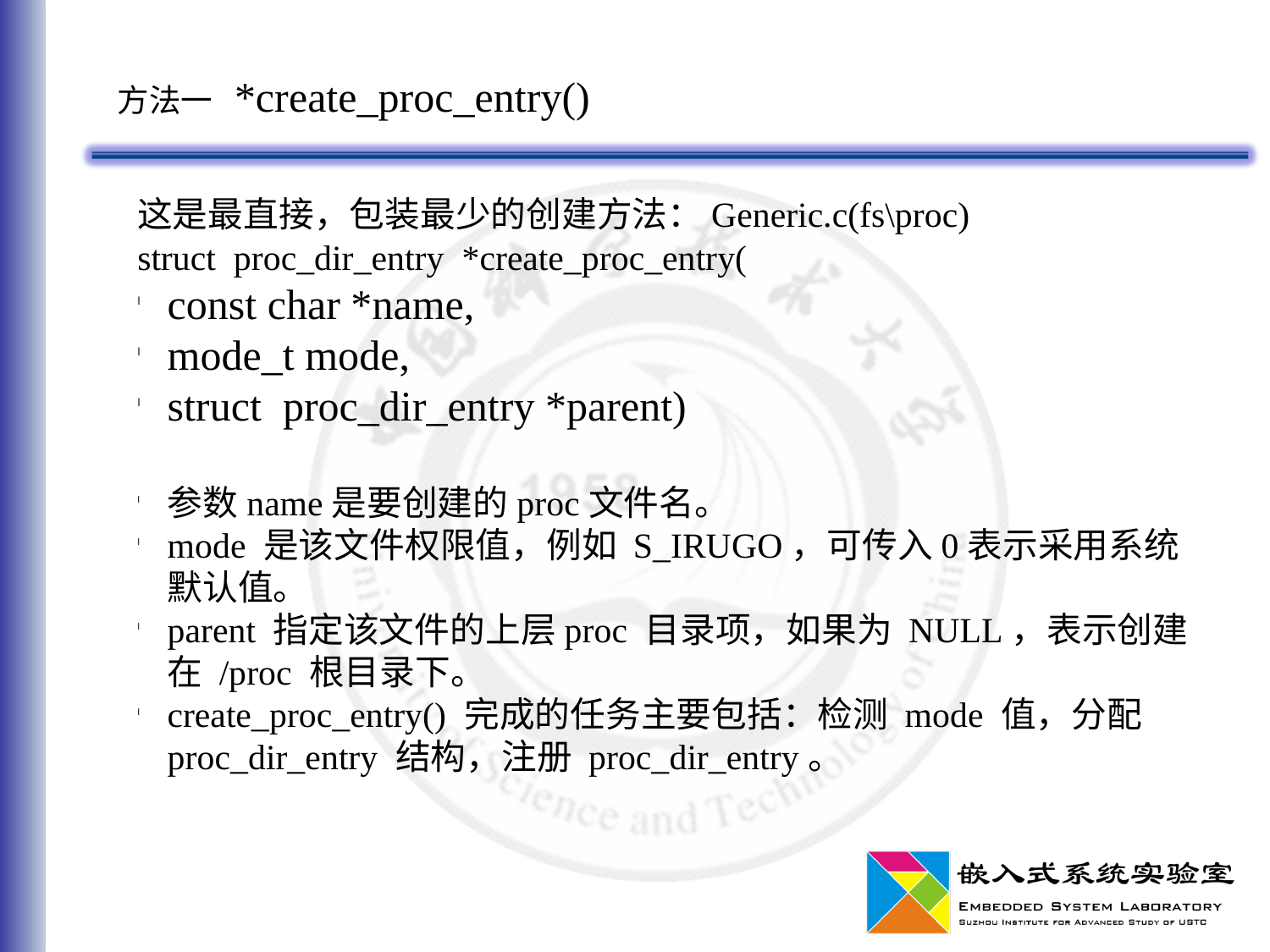

方法一  *create_proc_entry()
这是最直接，包装最少的创建方法：Generic.c(fs\proc)
struct  proc_dir_entry  *create_proc_entry(
const char *name,
mode_t mode,
struct  proc_dir_entry *parent)

参数name是要创建的proc文件名。
mode 是该文件权限值，例如 S_IRUGO，可传入0表示采用系统默认值。
parent 指定该文件的上层proc 目录项，如果为 NULL，表示创建在 /proc 根目录下。
create_proc_entry() 完成的任务主要包括：检测 mode 值，分配 proc_dir_entry 结构，注册 proc_dir_entry。